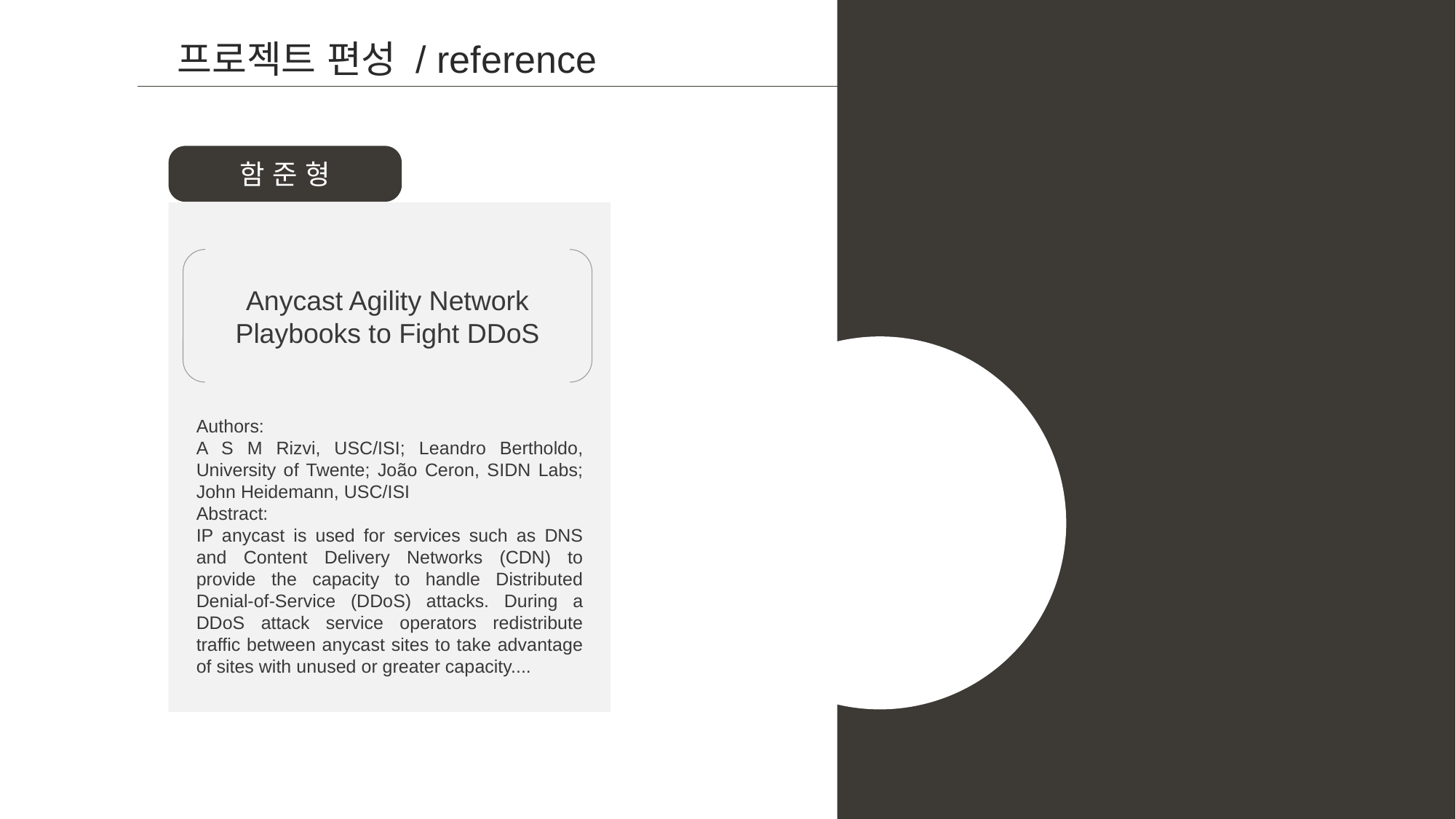

프로젝트 편성 / reference
함 준 형

Anycast Agility Network Playbooks to Fight DDoS

Authors:
A S M Rizvi, USC/ISI; Leandro Bertholdo, University of Twente; João Ceron, SIDN Labs; John Heidemann, USC/ISI
Abstract:
IP anycast is used for services such as DNS and Content Delivery Networks (CDN) to provide the capacity to handle Distributed Denial-of-Service (DDoS) attacks. During a DDoS attack service operators redistribute traffic between anycast sites to take advantage of sites with unused or greater capacity....